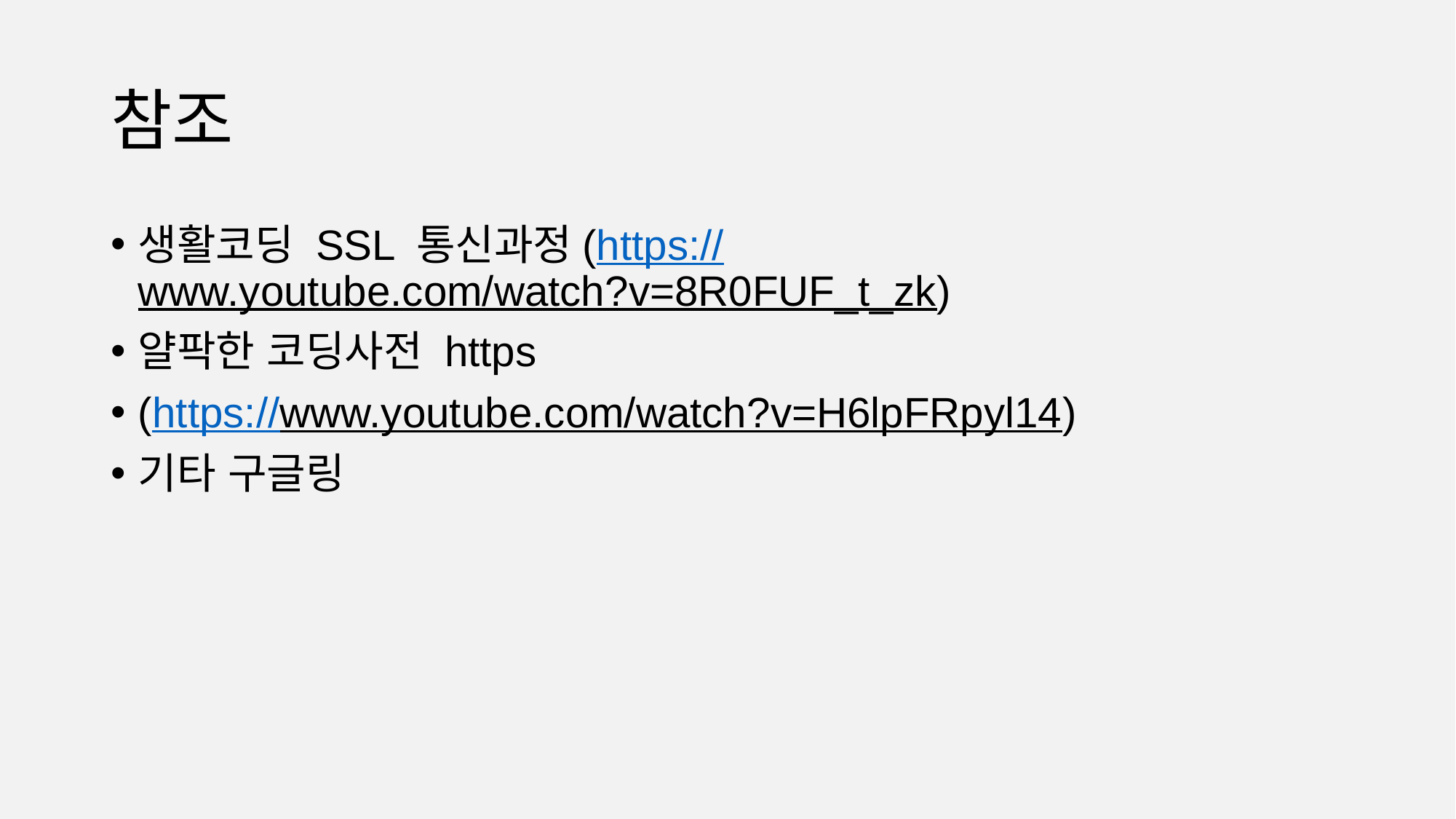

# 참조
생활코딩 SSL 통신과정(https://www.youtube.com/watch?v=8R0FUF_t_zk)
얄팍한 코딩사전 https
(https://www.youtube.com/watch?v=H6lpFRpyl14)
기타 구글링